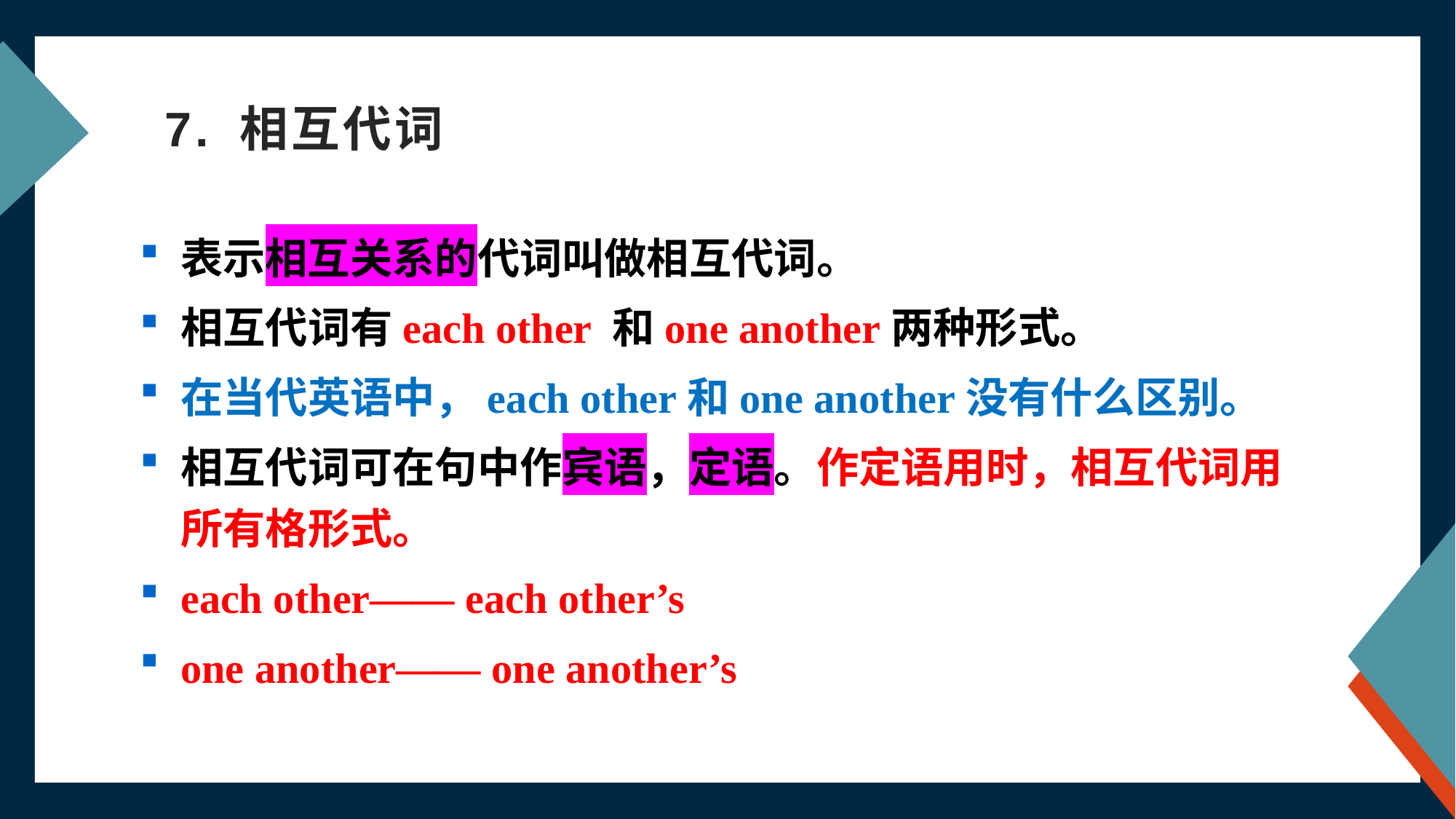

# 7. 相互代词
表示相互关系的代词叫做相互代词。
相互代词有each other 和one another两种形式。
在当代英语中，each other和one another没有什么区别。
相互代词可在句中作宾语，定语。作定语用时，相互代词用所有格形式。
each other—— each other’s
one another—— one another’s